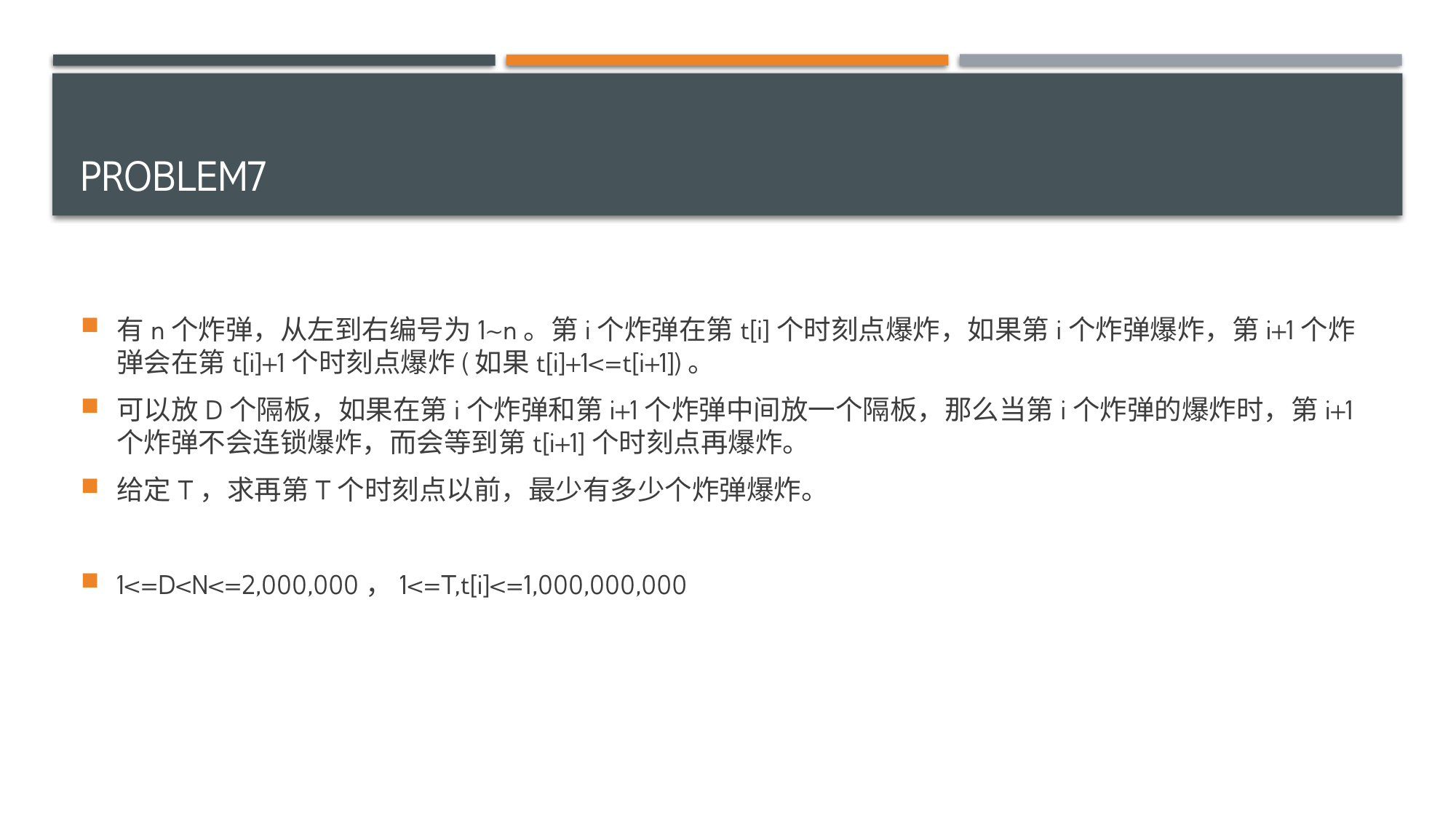

# PROBLEM7
有n个炸弹，从左到右编号为1~n。第i个炸弹在第t[i]个时刻点爆炸，如果第i个炸弹爆炸，第i+1个炸弹会在第t[i]+1个时刻点爆炸(如果t[i]+1<=t[i+1])。
可以放D个隔板，如果在第i个炸弹和第i+1个炸弹中间放一个隔板，那么当第i个炸弹的爆炸时，第i+1个炸弹不会连锁爆炸，而会等到第t[i+1]个时刻点再爆炸。
给定T，求再第T个时刻点以前，最少有多少个炸弹爆炸。

1<=D<N<=2,000,000，1<=T,t[i]<=1,000,000,000